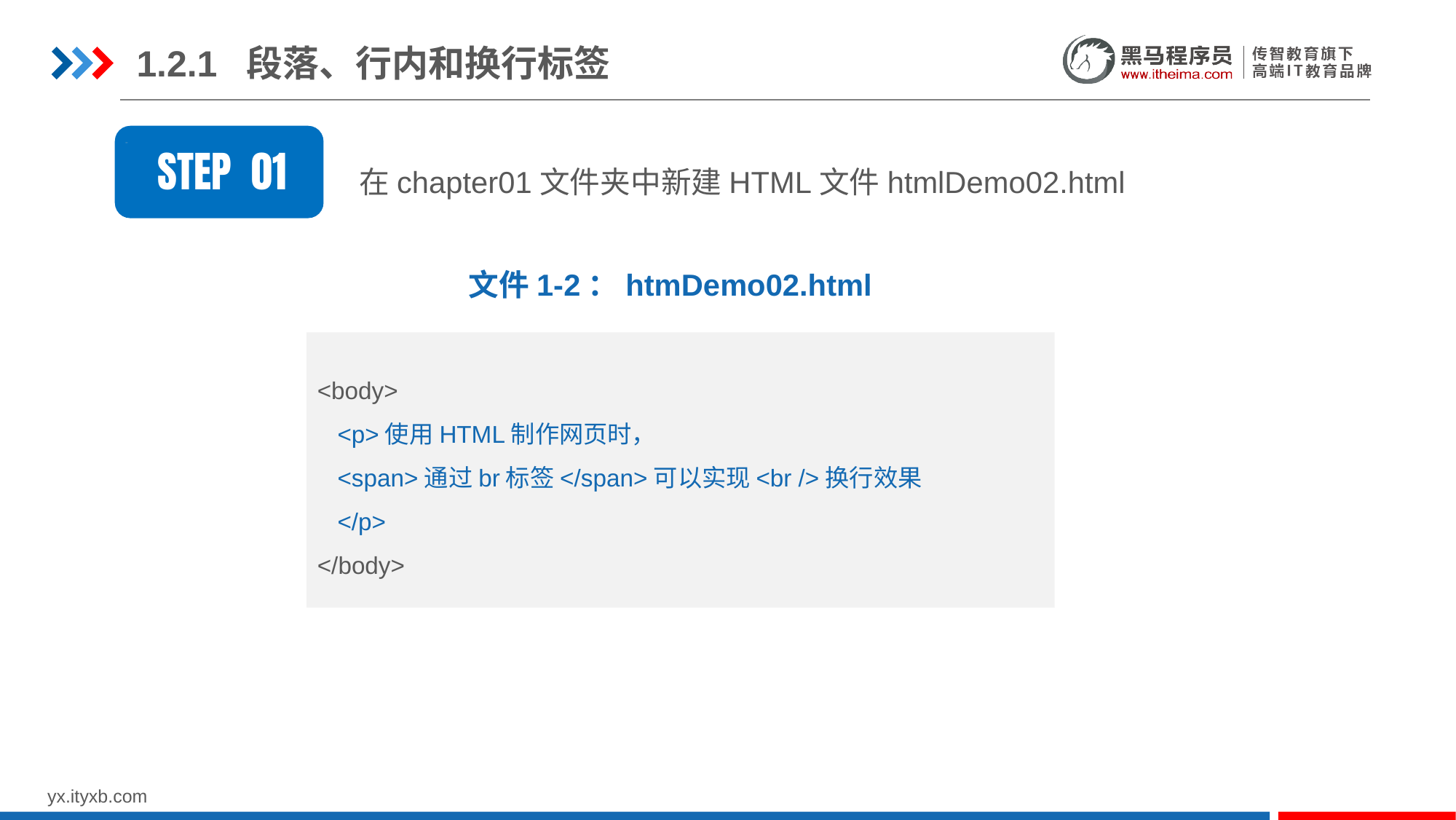

1.2.1  段落、行内和换行标签

在chapter01文件夹中新建HTML文件htmlDemo02.html
STEP  01
文件1-2：htmDemo02.html
<body>
   <p>使用HTML制作网页时，
   <span>通过br标签</span>可以实现<br />换行效果
   </p>
</body>